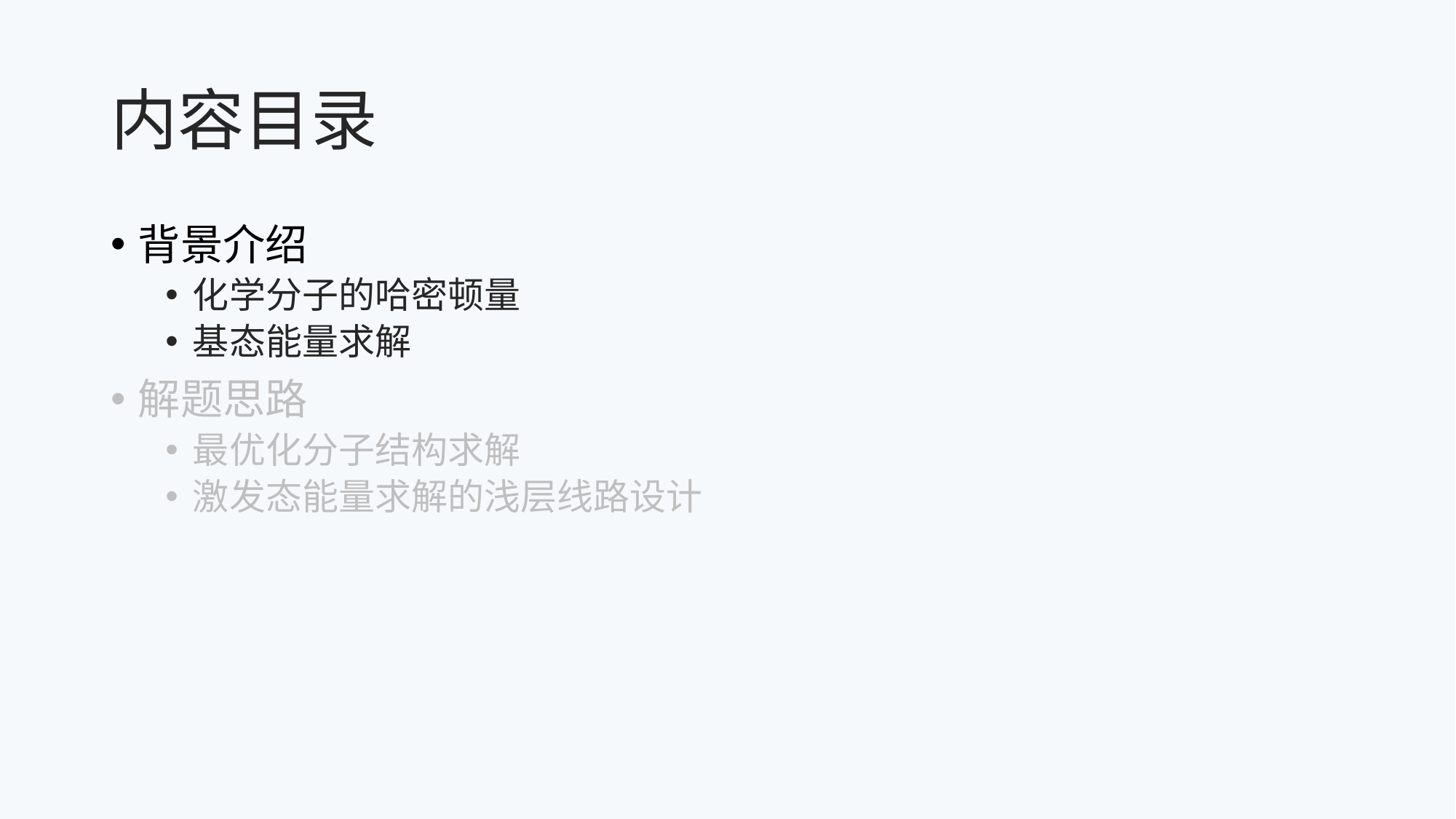

# 内容目录
背景介绍
化学分子的哈密顿量
基态能量求解
解题思路
最优化分子结构求解
激发态能量求解的浅层线路设计